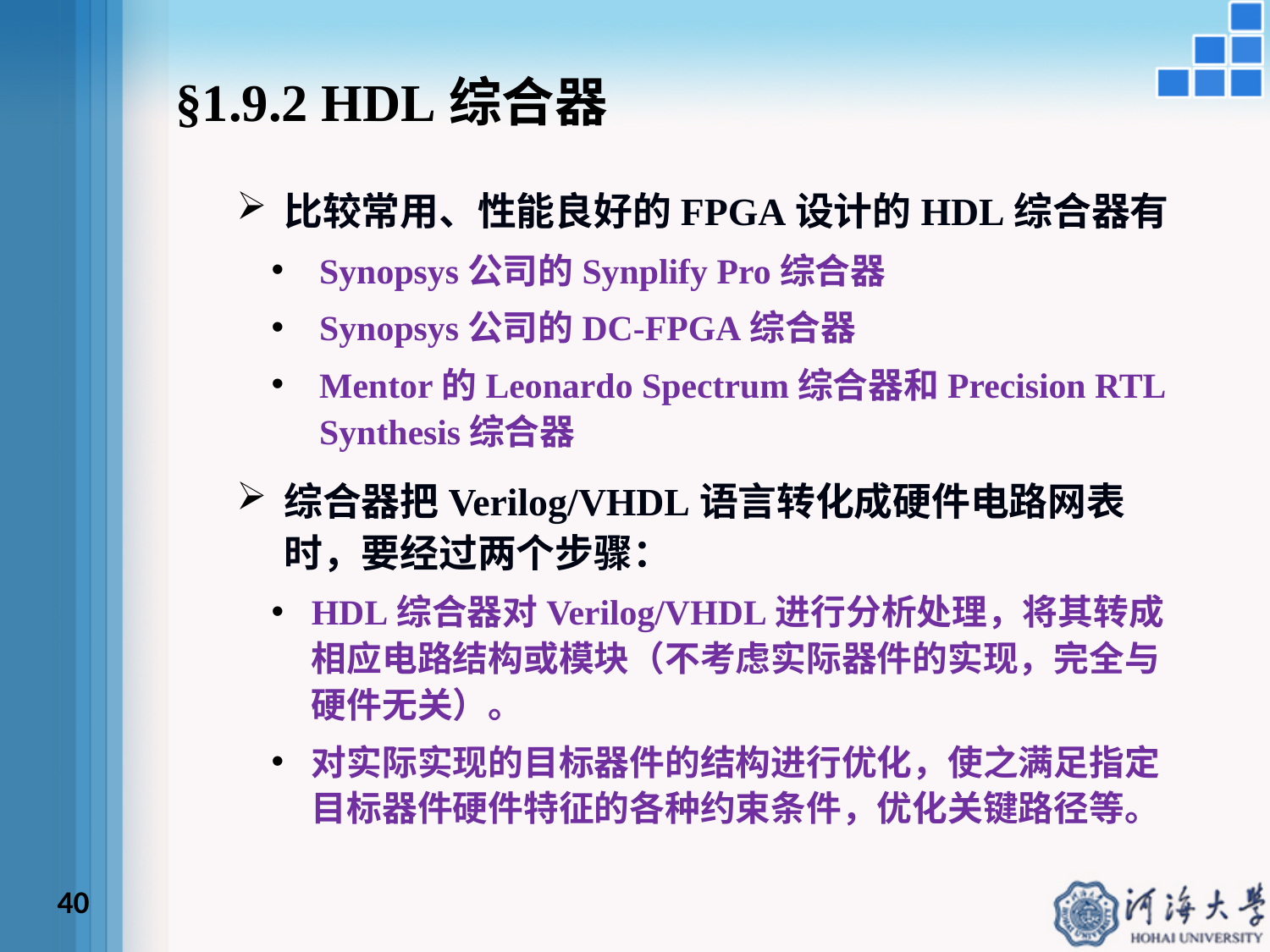

§1.9.2 HDL综合器
比较常用、性能良好的FPGA设计的HDL综合器有
Synopsys公司的Synplify Pro综合器
Synopsys公司的DC-FPGA综合器
Mentor的Leonardo Spectrum综合器和Precision RTL Synthesis综合器
综合器把Verilog/VHDL语言转化成硬件电路网表时，要经过两个步骤：
HDL综合器对Verilog/VHDL进行分析处理，将其转成相应电路结构或模块（不考虑实际器件的实现，完全与硬件无关）。
对实际实现的目标器件的结构进行优化，使之满足指定目标器件硬件特征的各种约束条件，优化关键路径等。

40